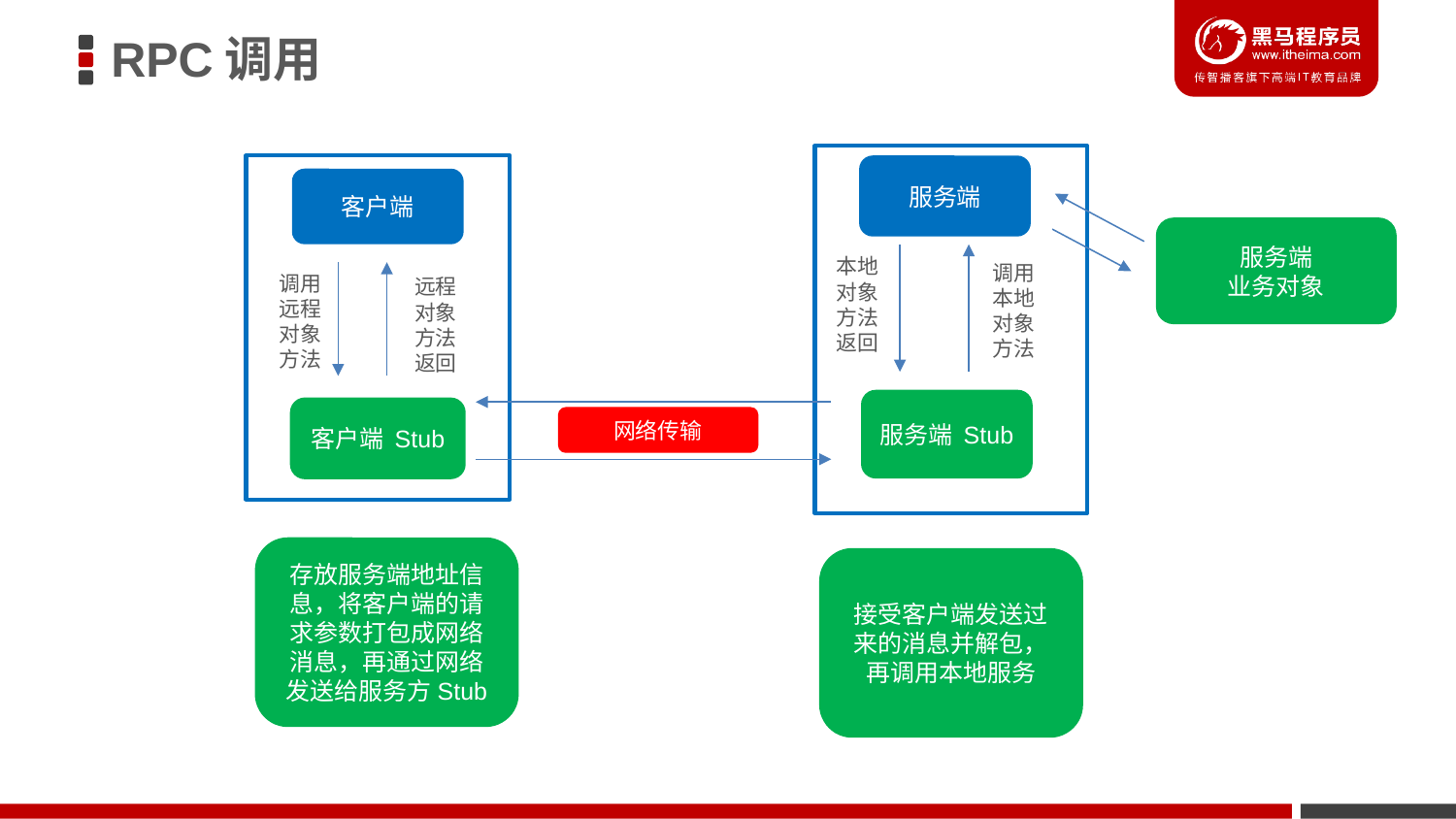

RPC调用

服务端
客户端
服务端
业务对象
本地
对象
方法
返回

调用
本地
对象
方法
调用
远程
对象
方法
远程
对象
方法
返回

服务端 Stub
客户端 Stub
网络传输
存放服务端地址信息，将客户端的请求参数打包成网络消息，再通过网络发送给服务方Stub
接受客户端发送过来的消息并解包，再调用本地服务